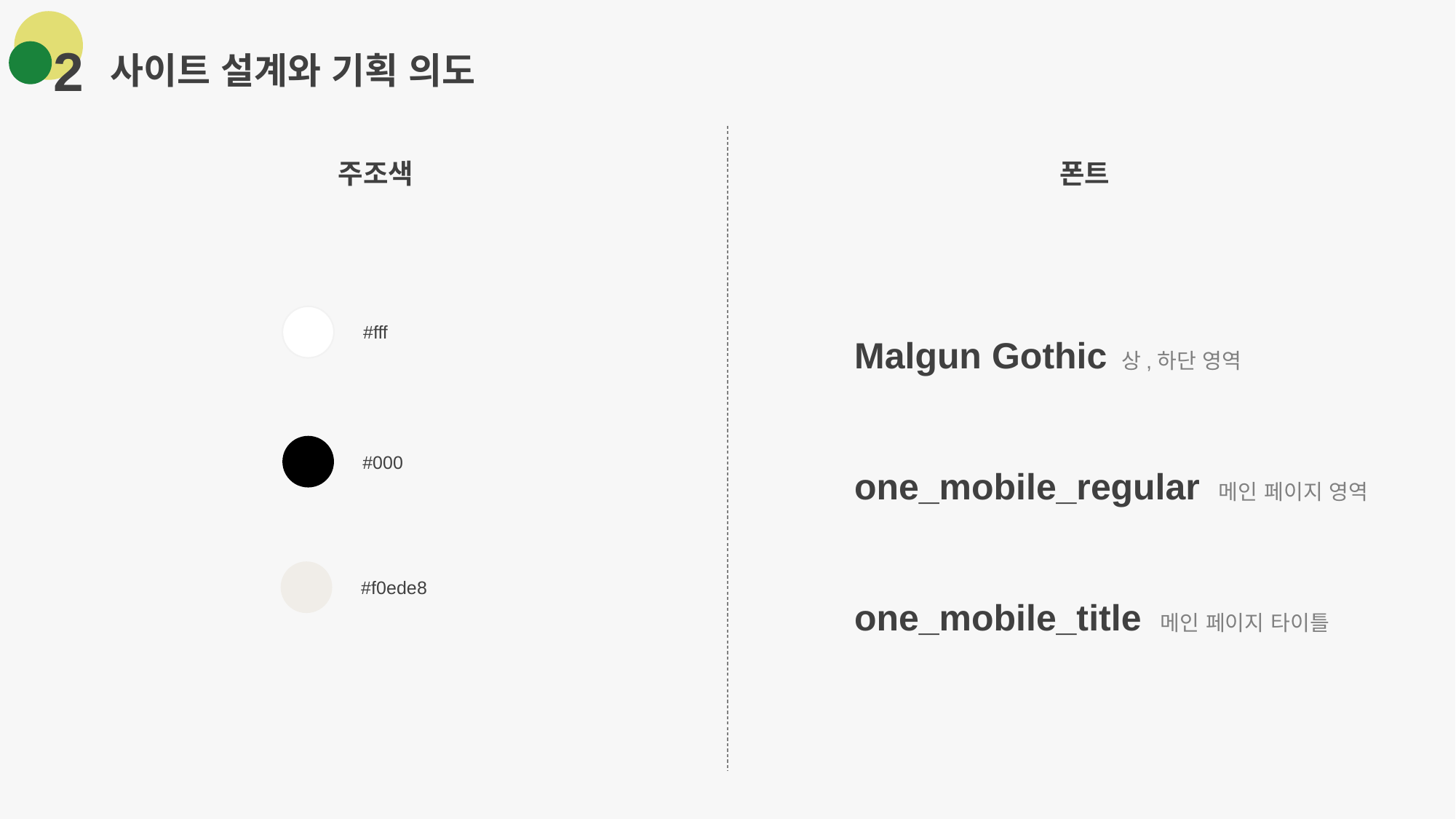

2

사이트 설계와 기획 의도
주조색
폰트
Malgun Gothic 상,하단 영역
one_mobile_regular 메인 페이지 영역
one_mobile_title 메인 페이지 타이틀

#fff

#000

#f0ede8